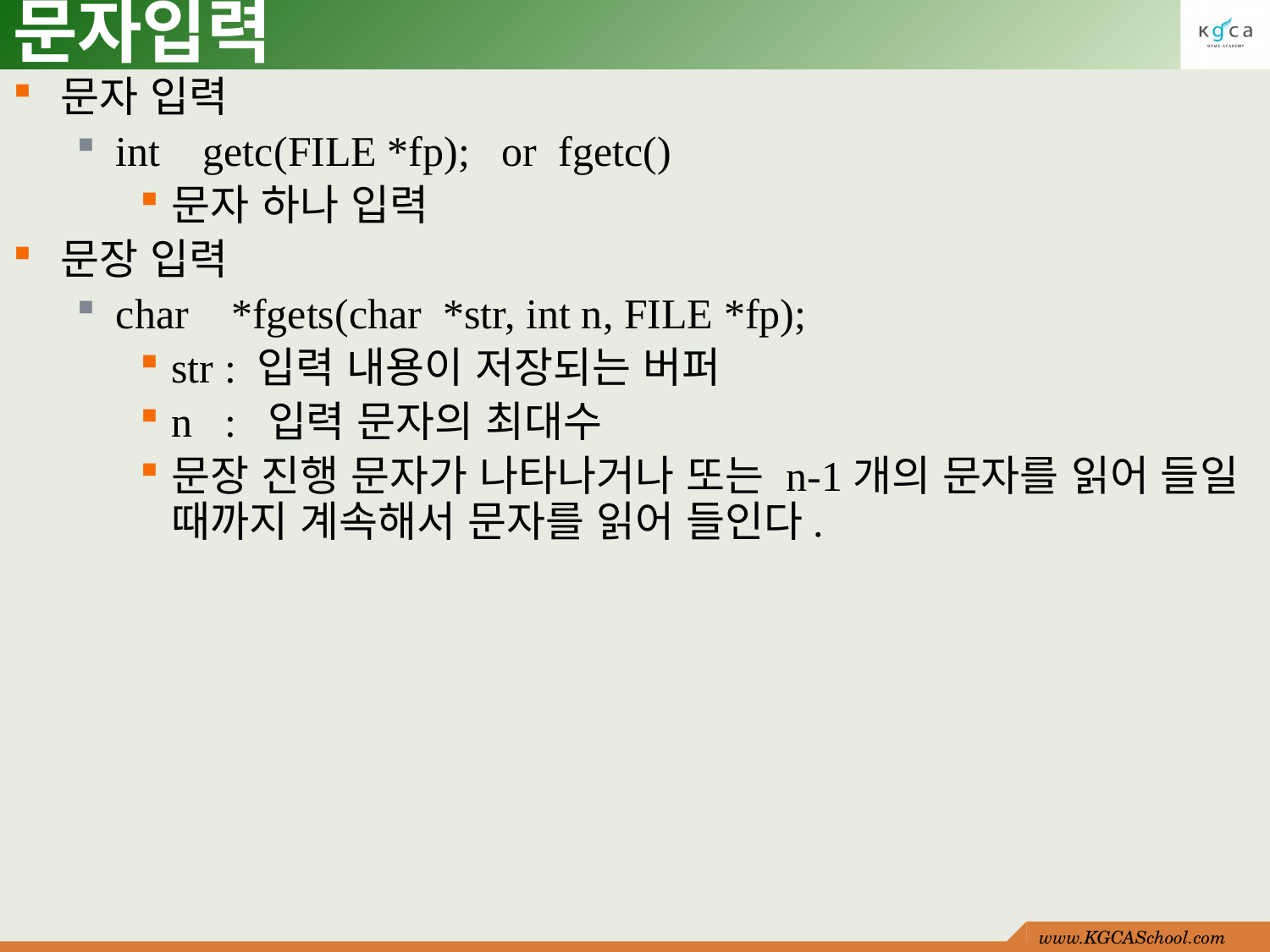

# 문자입력
문자 입력
int    getc(FILE *fp);   or  fgetc()
문자 하나 입력
문장 입력
char    *fgets(char  *str, int n, FILE *fp);
str : 입력 내용이 저장되는 버퍼
n   :  입력 문자의 최대수
문장 진행 문자가 나타나거나 또는 n-1개의 문자를 읽어 들일 때까지 계속해서 문자를 읽어 들인다.